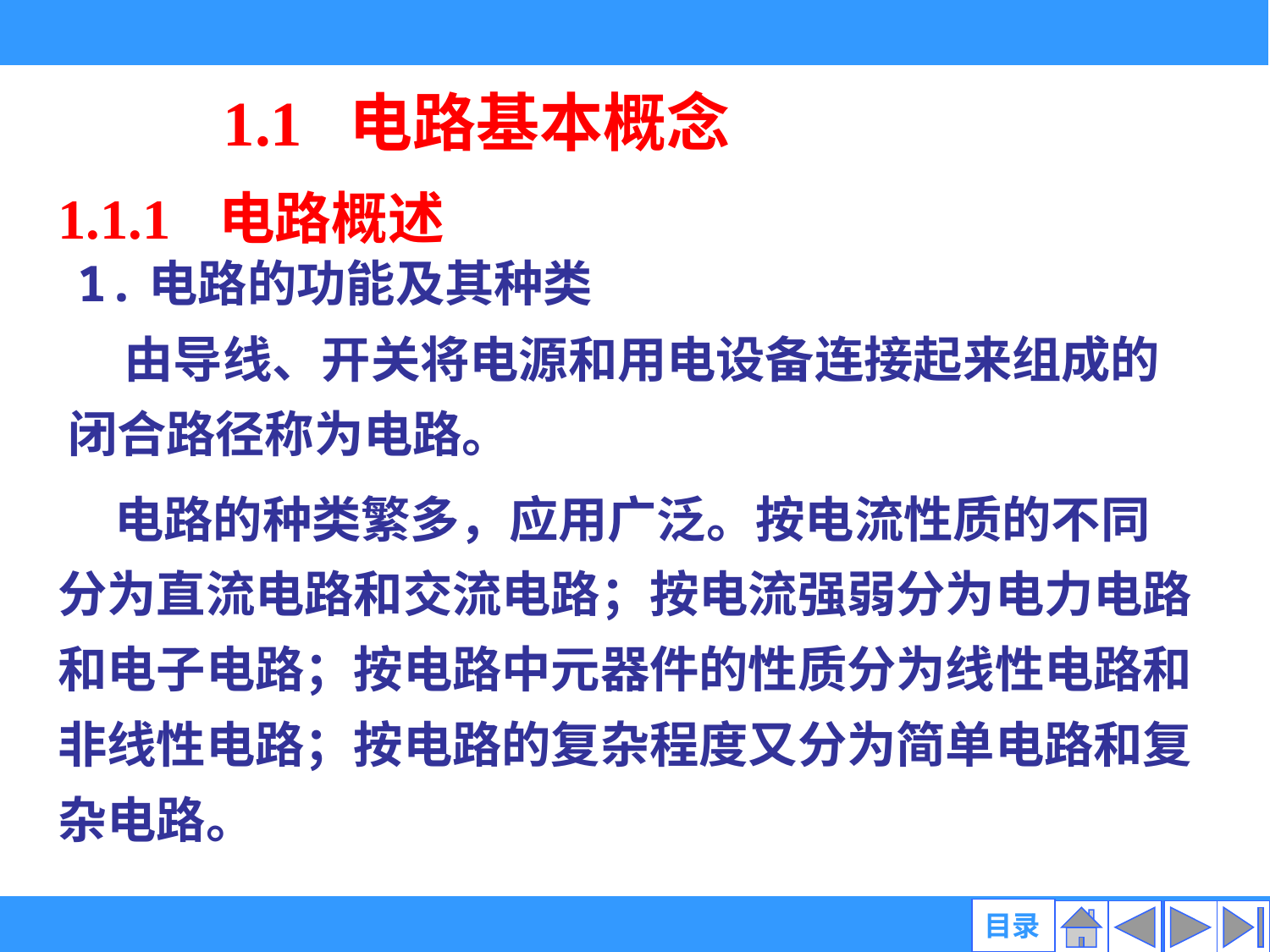

1.1  电路基本概念
1.1.1 电路概述
1.电路的功能及其种类
    由导线、开关将电源和用电设备连接起来组成的
闭合路径称为电路。
    电路的种类繁多，应用广泛。按电流性质的不同
分为直流电路和交流电路；按电流强弱分为电力电路
和电子电路；按电路中元器件的性质分为线性电路和
非线性电路；按电路的复杂程度又分为简单电路和复
杂电路。